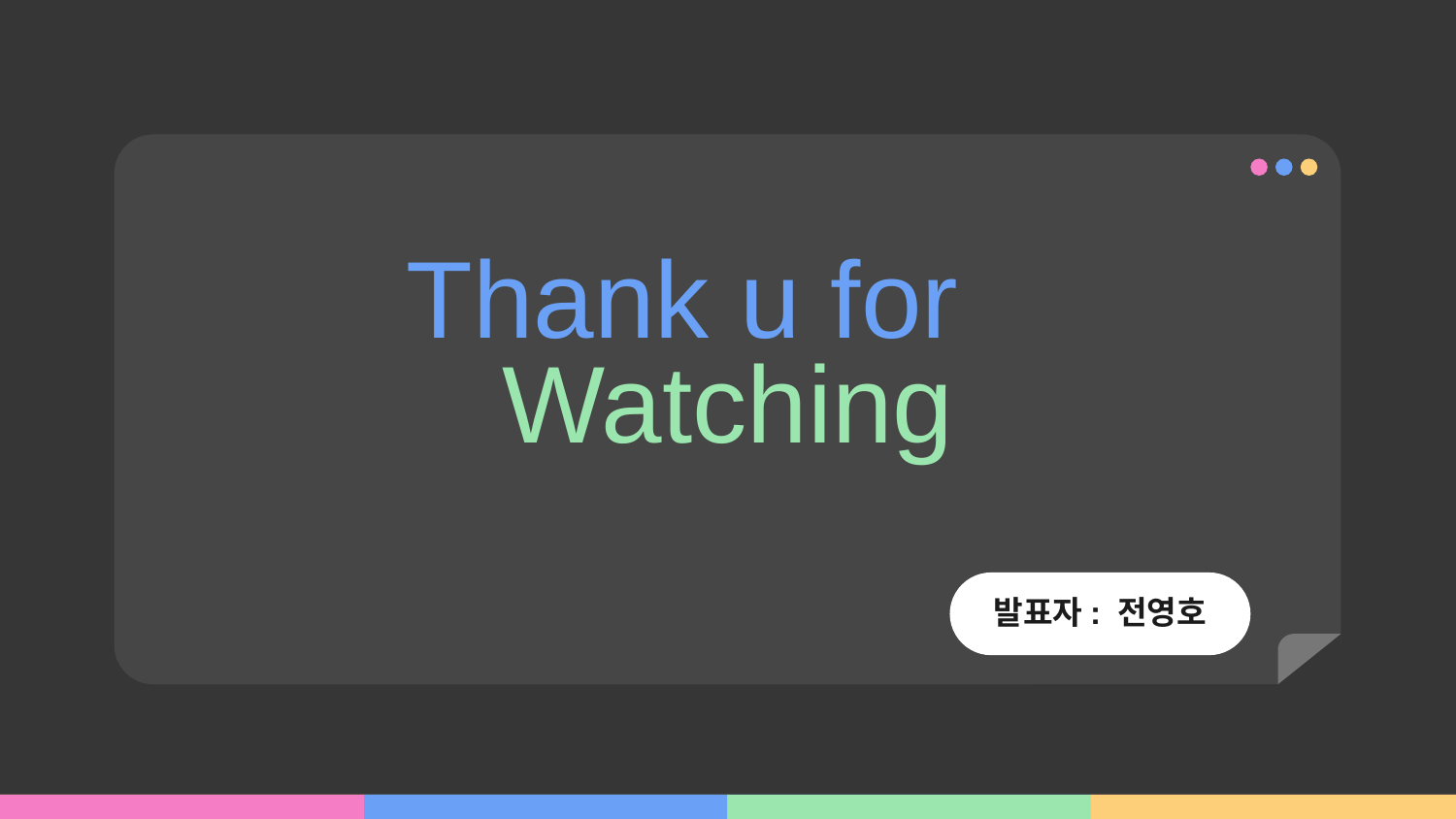

# Thank u for Watching

발표자: 전영호